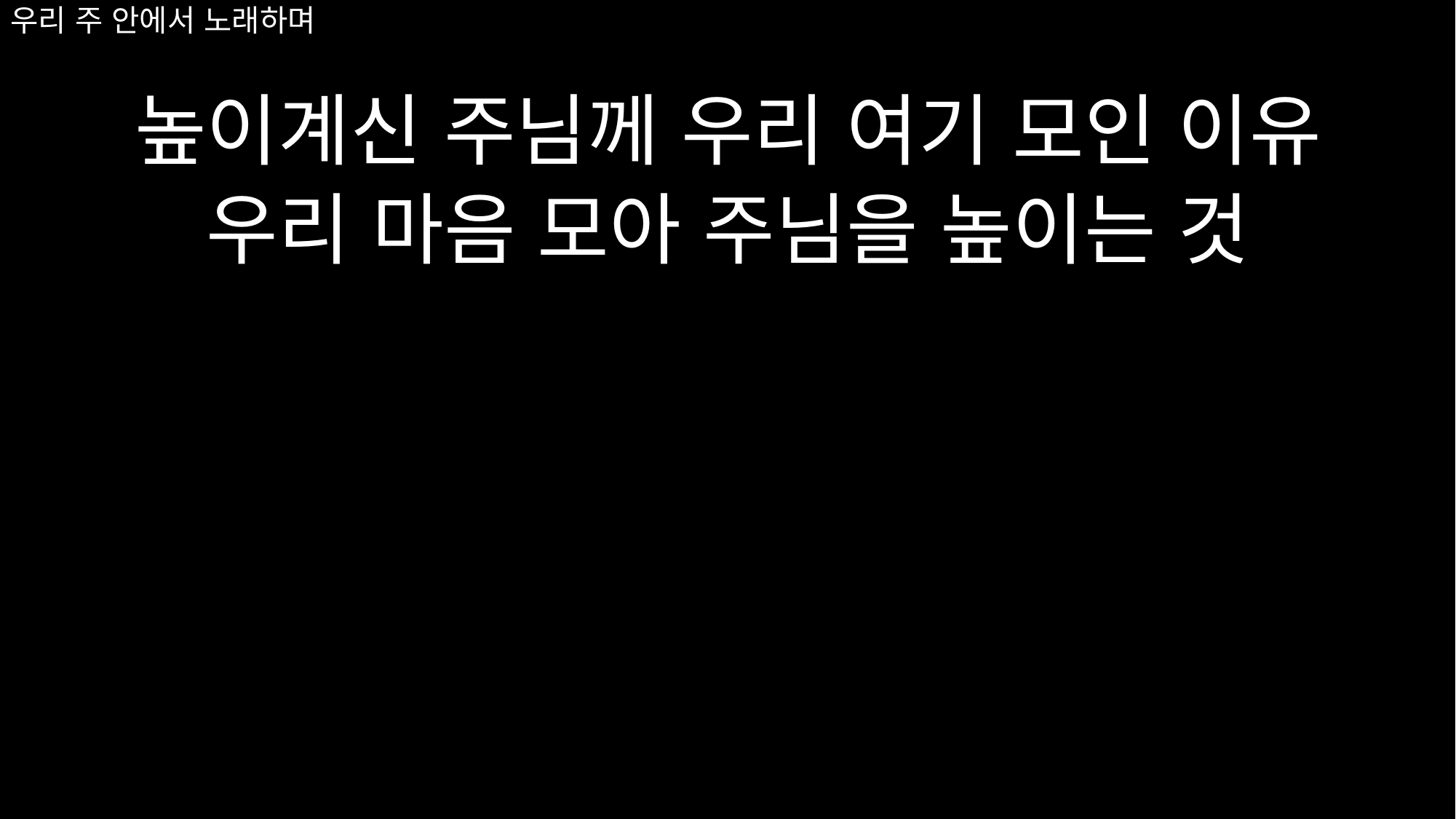

높이계신 주님께 우리 여기 모인 이유
우리 마음 모아 주님을 높이는 것

# 우리 주 안에서 노래하며